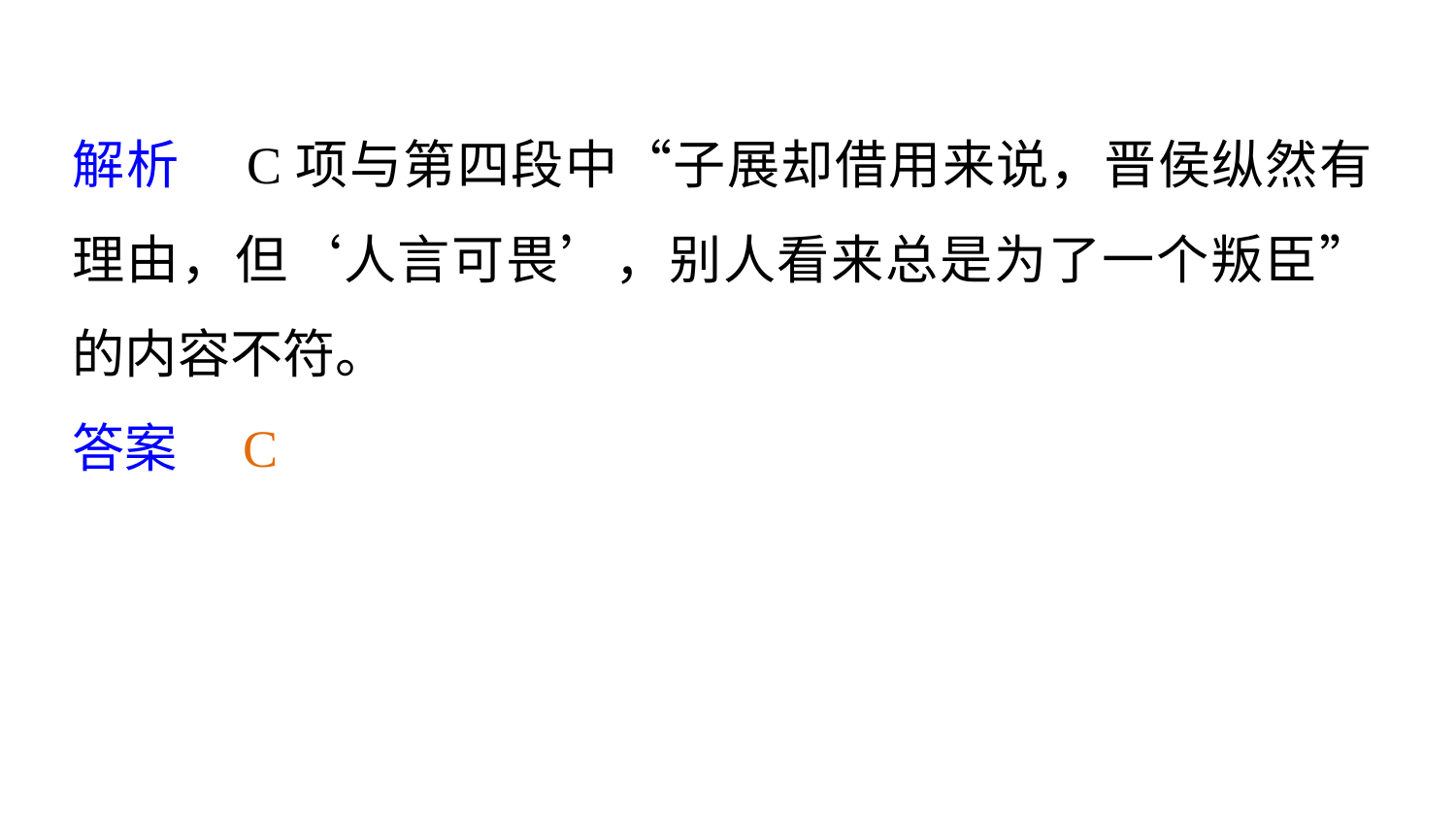

解析　C项与第四段中“子展却借用来说，晋侯纵然有理由，但‘人言可畏’，别人看来总是为了一个叛臣”的内容不符。
答案　C